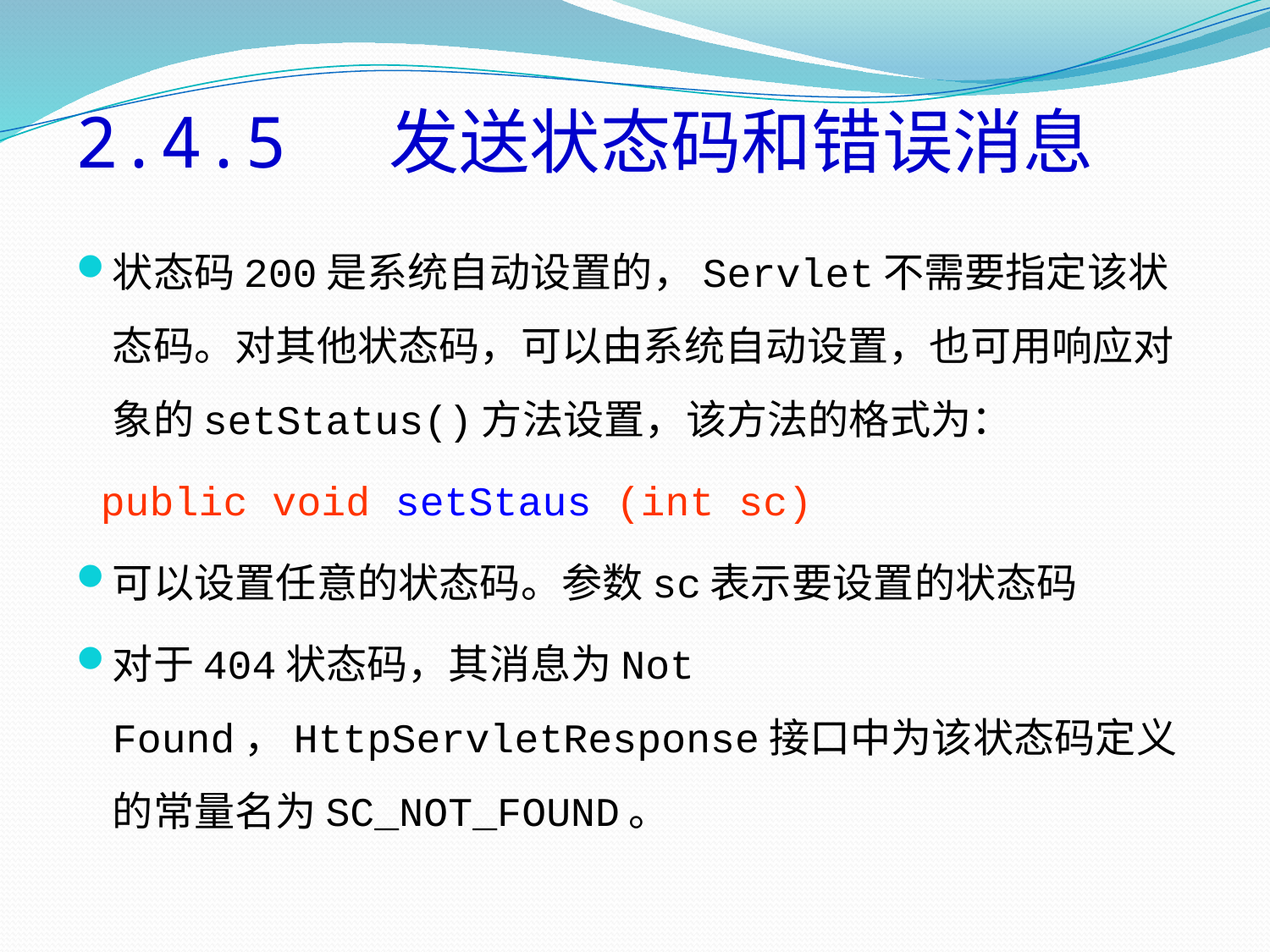

2.4.5  发送状态码和错误消息
状态码200是系统自动设置的，Servlet不需要指定该状态码。对其他状态码，可以由系统自动设置，也可用响应对象的setStatus()方法设置，该方法的格式为：
 public void setStaus (int sc)
可以设置任意的状态码。参数sc表示要设置的状态码
对于404状态码，其消息为Not Found，HttpServletResponse接口中为该状态码定义的常量名为SC_NOT_FOUND。